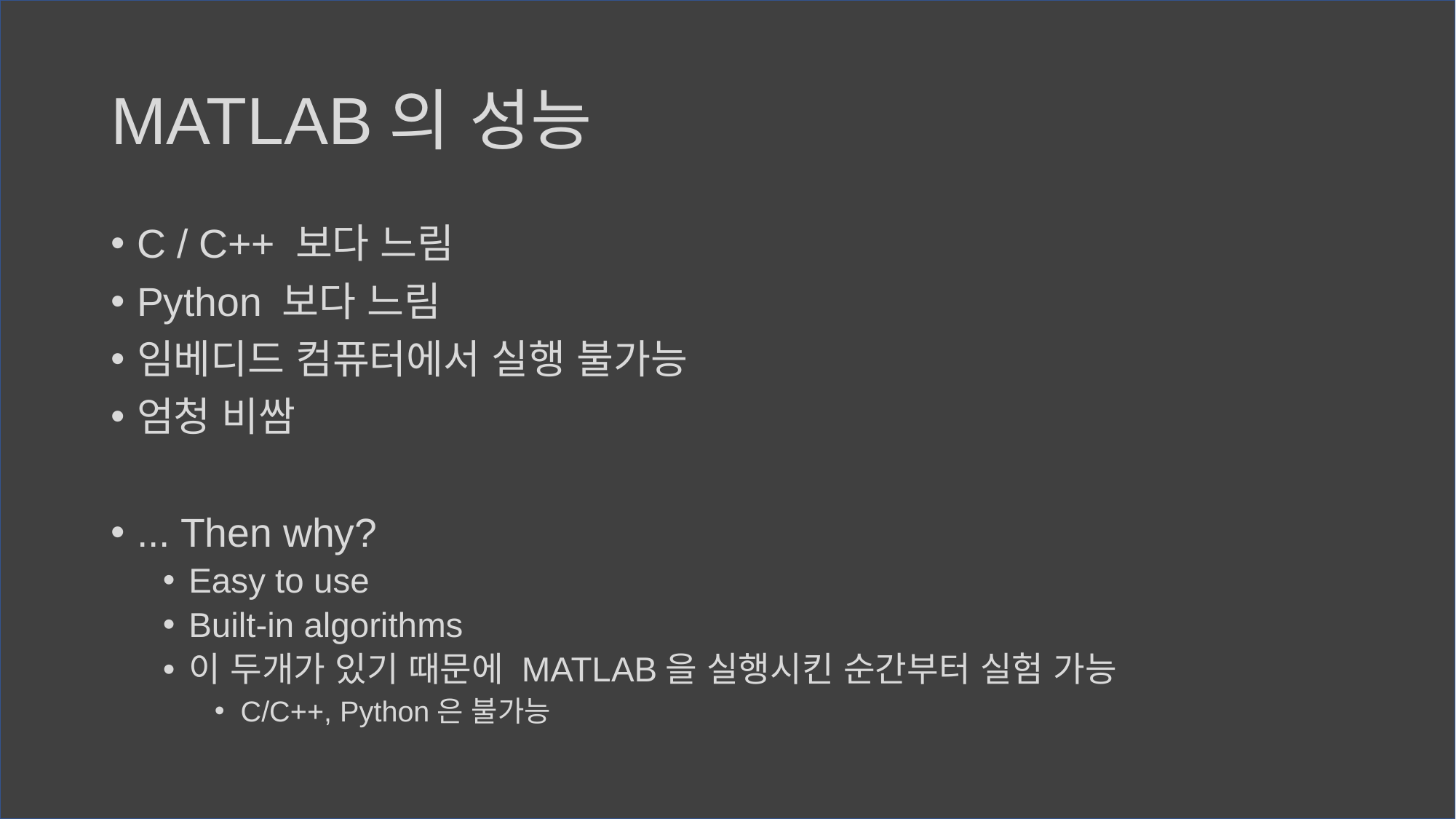

# MATLAB의 성능
C / C++ 보다 느림
Python 보다 느림
임베디드 컴퓨터에서 실행 불가능
엄청 비쌈

... Then why?
Easy to use
Built-in algorithms
이 두개가 있기 때문에 MATLAB을 실행시킨 순간부터 실험 가능
C/C++, Python은 불가능